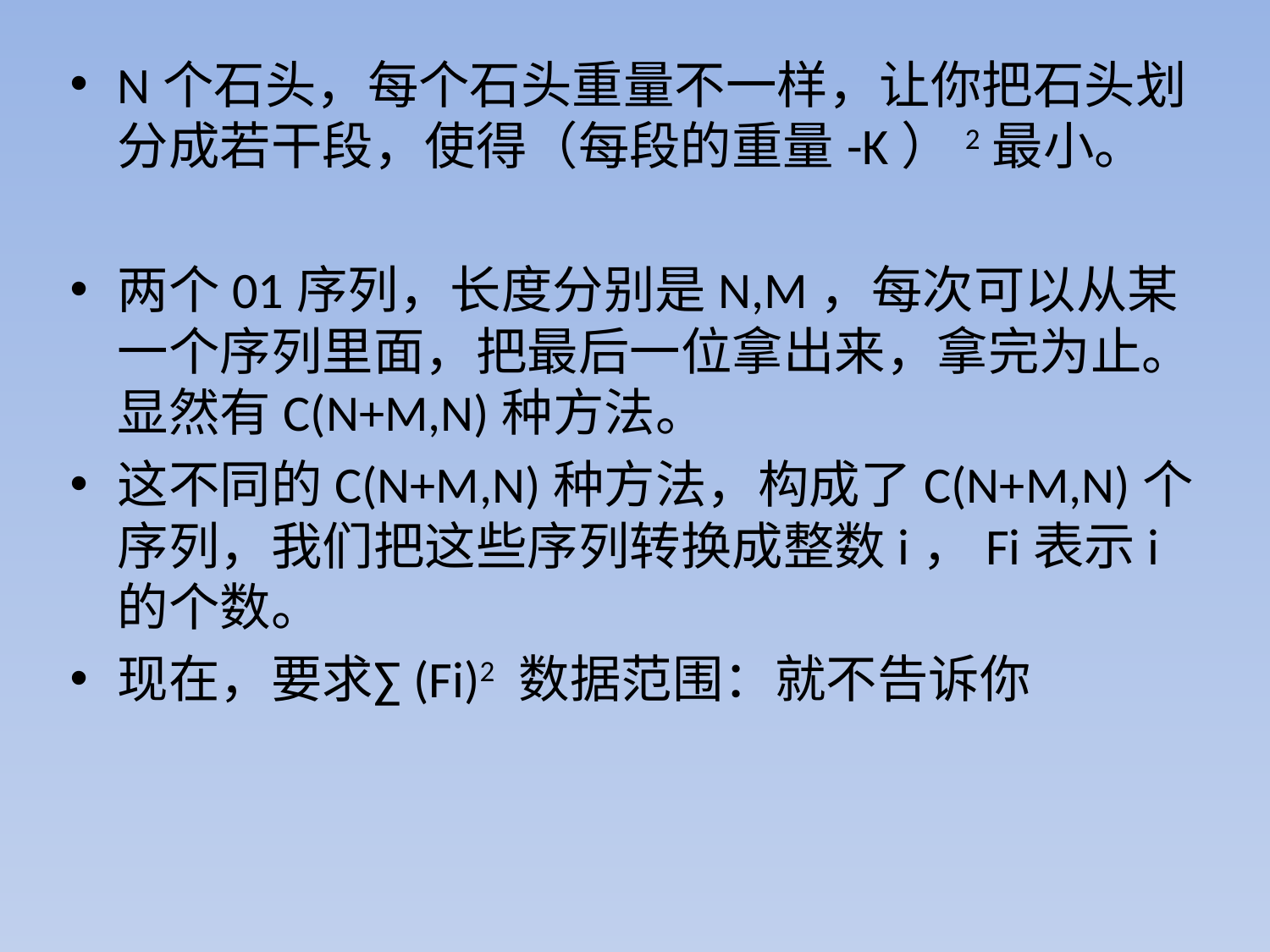

N个石头，每个石头重量不一样，让你把石头划分成若干段，使得（每段的重量-K）2最小。

两个01序列，长度分别是N,M，每次可以从某一个序列里面，把最后一位拿出来，拿完为止。显然有C(N+M,N)种方法。
这不同的C(N+M,N)种方法，构成了C(N+M,N)个序列，我们把这些序列转换成整数i，Fi表示i的个数。
现在，要求∑(Fi)2 数据范围：就不告诉你